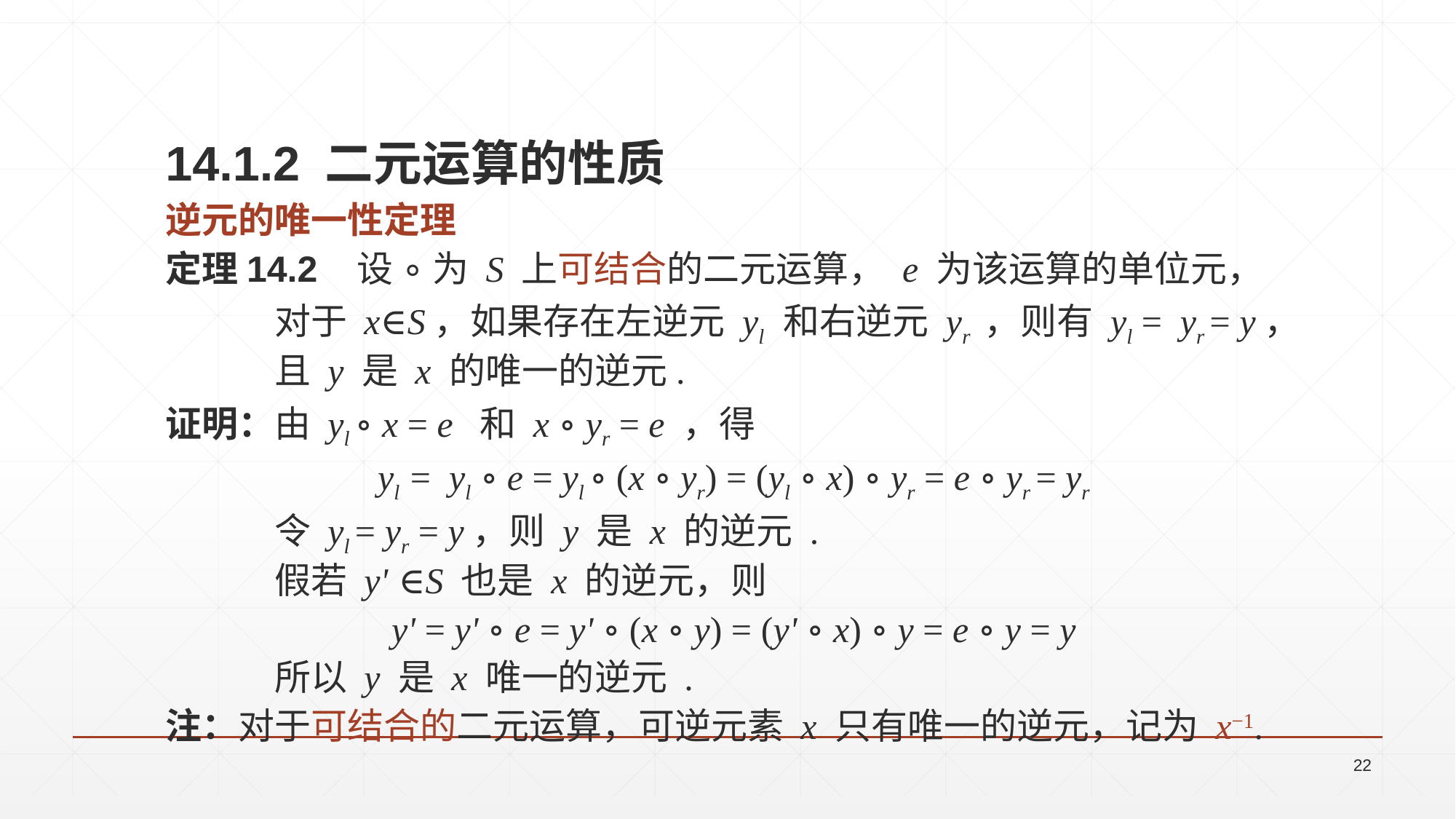

# 14.1.2 二元运算的性质
逆元的唯一性定理
定理14.2   设 ∘ 为 S 上可结合的二元运算， e 为该运算的单位元，
	对于 x∈S，如果存在左逆元 yl  和右逆元 yr ，则有 yl =  yr = y，
	且 y 是 x 的唯一的逆元.
证明：由 yl ∘ x = e  和 x ∘ yr = e ，得
yl  =  yl ∘ e = yl ∘ (x ∘ yr) = (yl ∘ x) ∘ yr = e ∘ yr = yr
	令 yl = yr = y，则 y 是 x 的逆元 .
	假若 yʹ ∈S 也是 x 的逆元，则
yʹ = yʹ ∘ e = yʹ ∘ (x ∘ y) = (yʹ ∘ x) ∘ y = e ∘ y = y
	所以 y 是 x 唯一的逆元 .
注：对于可结合的二元运算，可逆元素 x 只有唯一的逆元，记为 x−1.
22